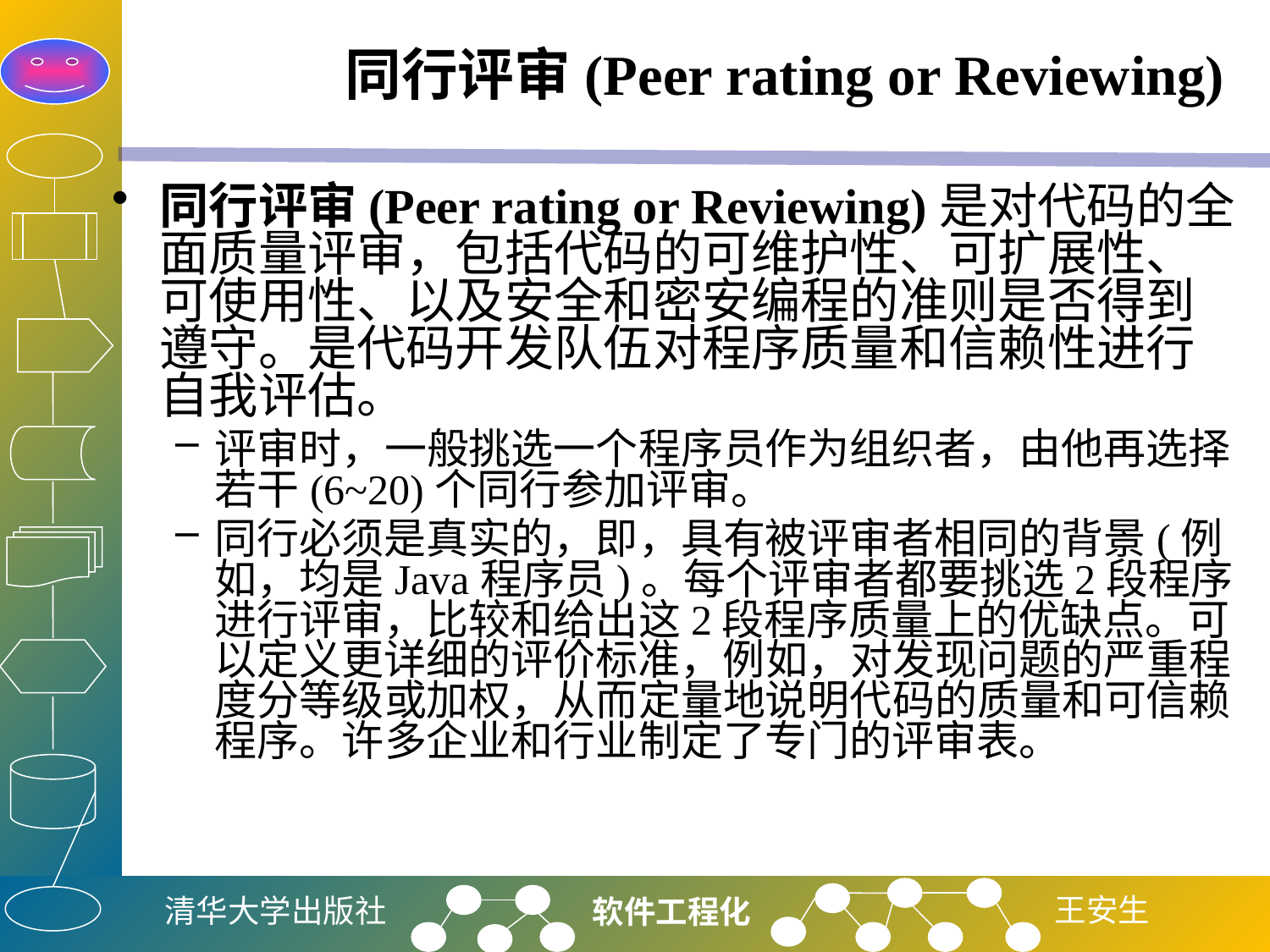

# 同行评审(Peer rating or Reviewing)
同行评审(Peer rating or Reviewing)是对代码的全面质量评审，包括代码的可维护性、可扩展性、可使用性、以及安全和密安编程的准则是否得到遵守。是代码开发队伍对程序质量和信赖性进行自我评估。
评审时，一般挑选一个程序员作为组织者，由他再选择若干(6~20)个同行参加评审。
同行必须是真实的，即，具有被评审者相同的背景(例如，均是Java程序员)。每个评审者都要挑选2段程序进行评审，比较和给出这2段程序质量上的优缺点。可以定义更详细的评价标准，例如，对发现问题的严重程度分等级或加权，从而定量地说明代码的质量和可信赖程序。许多企业和行业制定了专门的评审表。